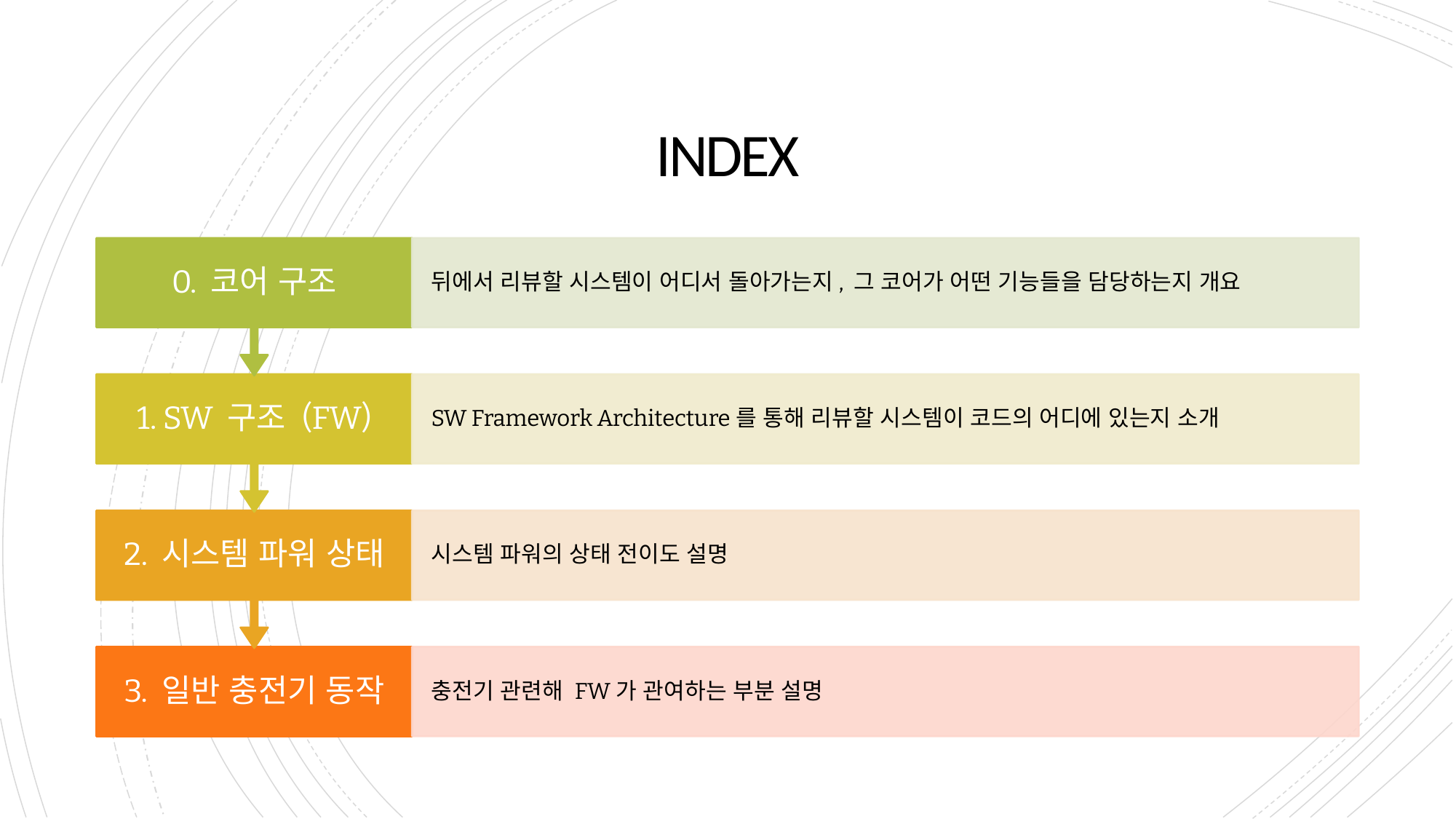

# INDEX
3. 일반 충전기 동작
충전기 관련해 FW가 관여하는 부분 설명
2. 시스템 파워 상태
시스템 파워의 상태 전이도 설명
1. SW 구조 (FW)
SW Framework Architecture를 통해 리뷰할 시스템이 코드의 어디에 있는지 소개
0. 코어 구조
뒤에서 리뷰할 시스템이 어디서 돌아가는지, 그 코어가 어떤 기능들을 담당하는지 개요